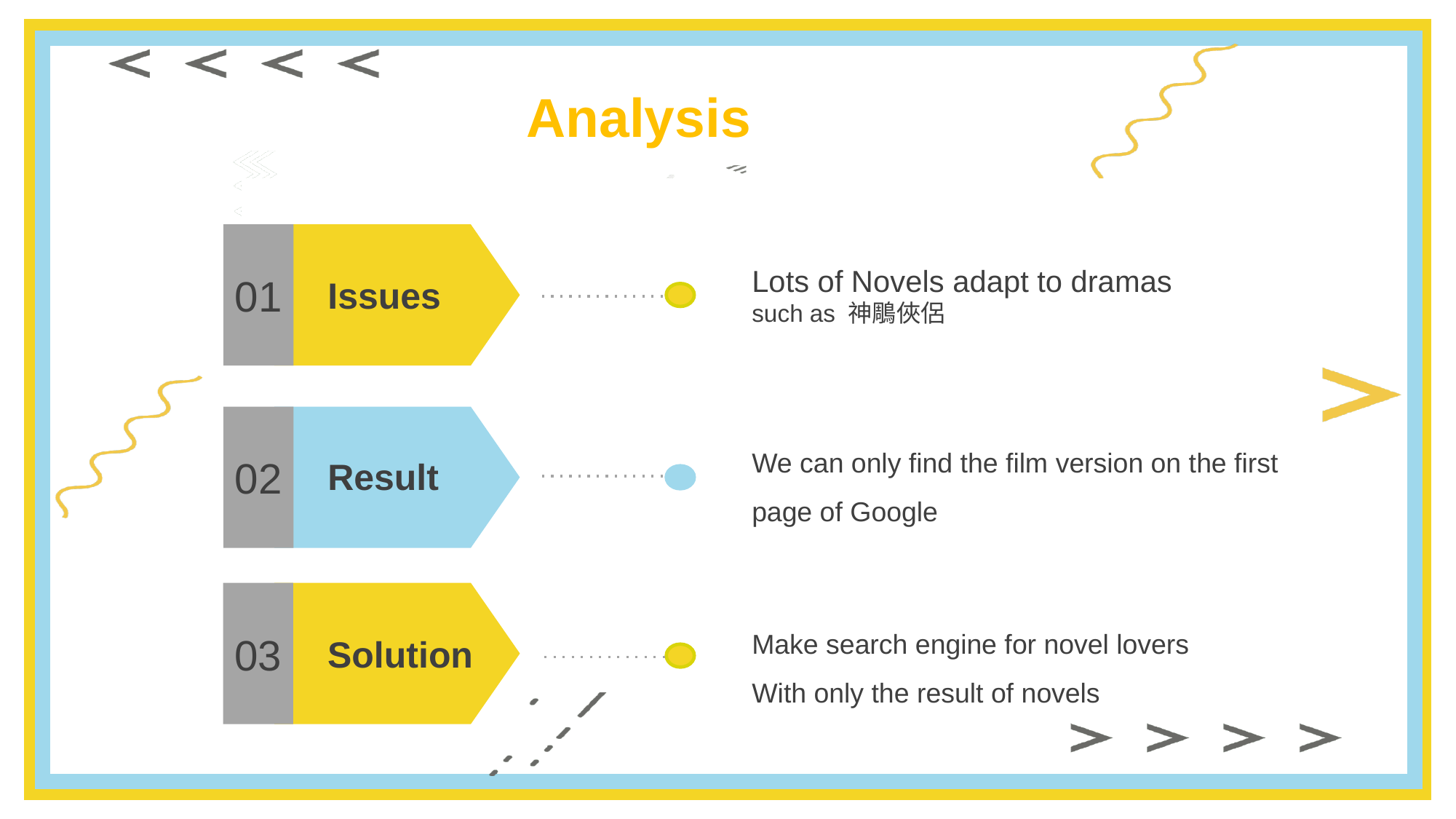

Analysis

01

Issues
Lots of Novels adapt to dramas
such as 神鵰俠侶

02

Result
We can only find the film version on the first page of Google

03

Solution
Make search engine for novel lovers
With only the result of novels